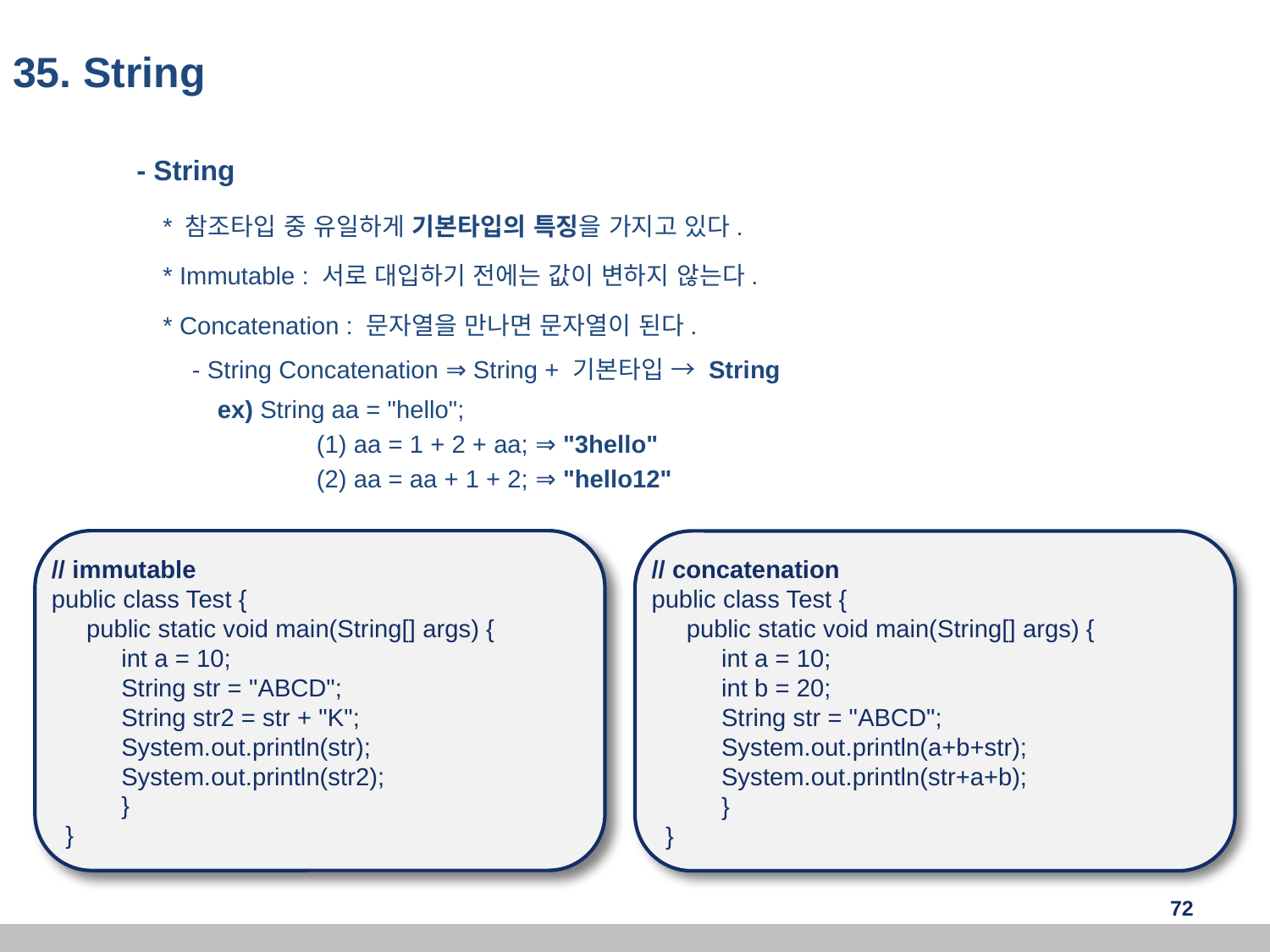

35. String
  - String

      * 참조타입 중 유일하게 기본타입의 특징을 가지고 있다.

      * Immutable : 서로 대입하기 전에는 값이 변하지 않는다.

      * Concatenation : 문자열을 만나면 문자열이 된다.

	   - String Concatenation ⇒ String + 기본타입 → String

	       ex) String aa = "hello";
		   (1) aa = 1 + 2 + aa; ⇒ "3hello"
		   (2) aa = aa + 1 + 2; ⇒ "hello12"

// immutable
public class Test {
     public static void main(String[] args) {
          int a = 10;
          String str = "ABCD";
          String str2 = str + "K";
          System.out.println(str);
          System.out.println(str2);
          }
  }
// concatenation
public class Test {
     public static void main(String[] args) {
          int a = 10;
          int b = 20;
          String str = "ABCD";
          System.out.println(a+b+str);
          System.out.println(str+a+b);
          }
  }
72